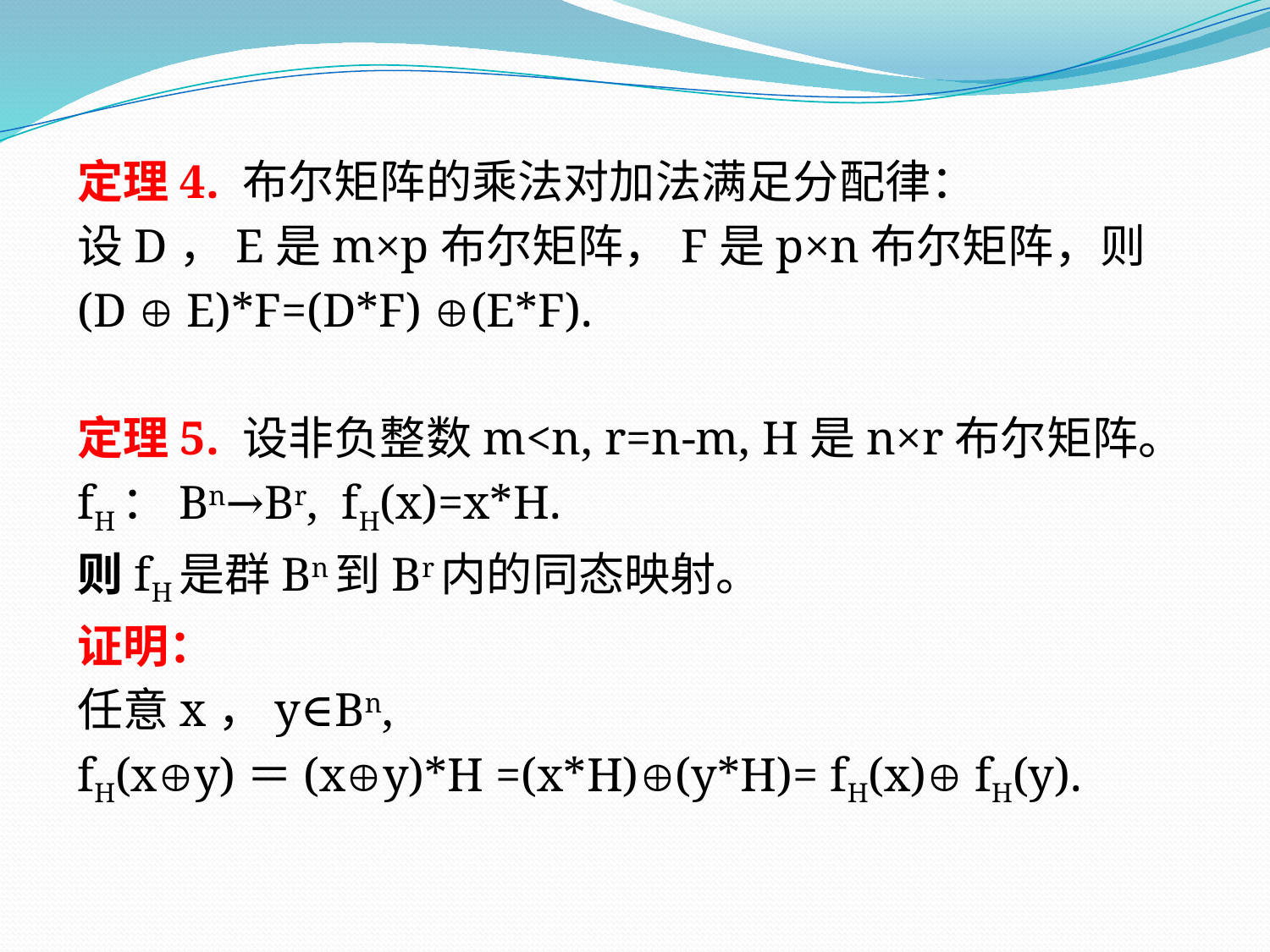

定理4. 布尔矩阵的乘法对加法满足分配律：
设D，E是m×p布尔矩阵，F是p×n布尔矩阵，则
(D ⊕ E)*F=(D*F) ⊕(E*F).

定理5. 设非负整数m<n, r=n-m, H是n×r布尔矩阵。
fH：Bn→Br,  fH(x)=x*H.
则fH是群Bn到Br内的同态映射。
证明：
任意x，y∈Bn,
fH(x⊕y)＝(x⊕y)*H =(x*H)⊕(y*H)= fH(x)⊕ fH(y).